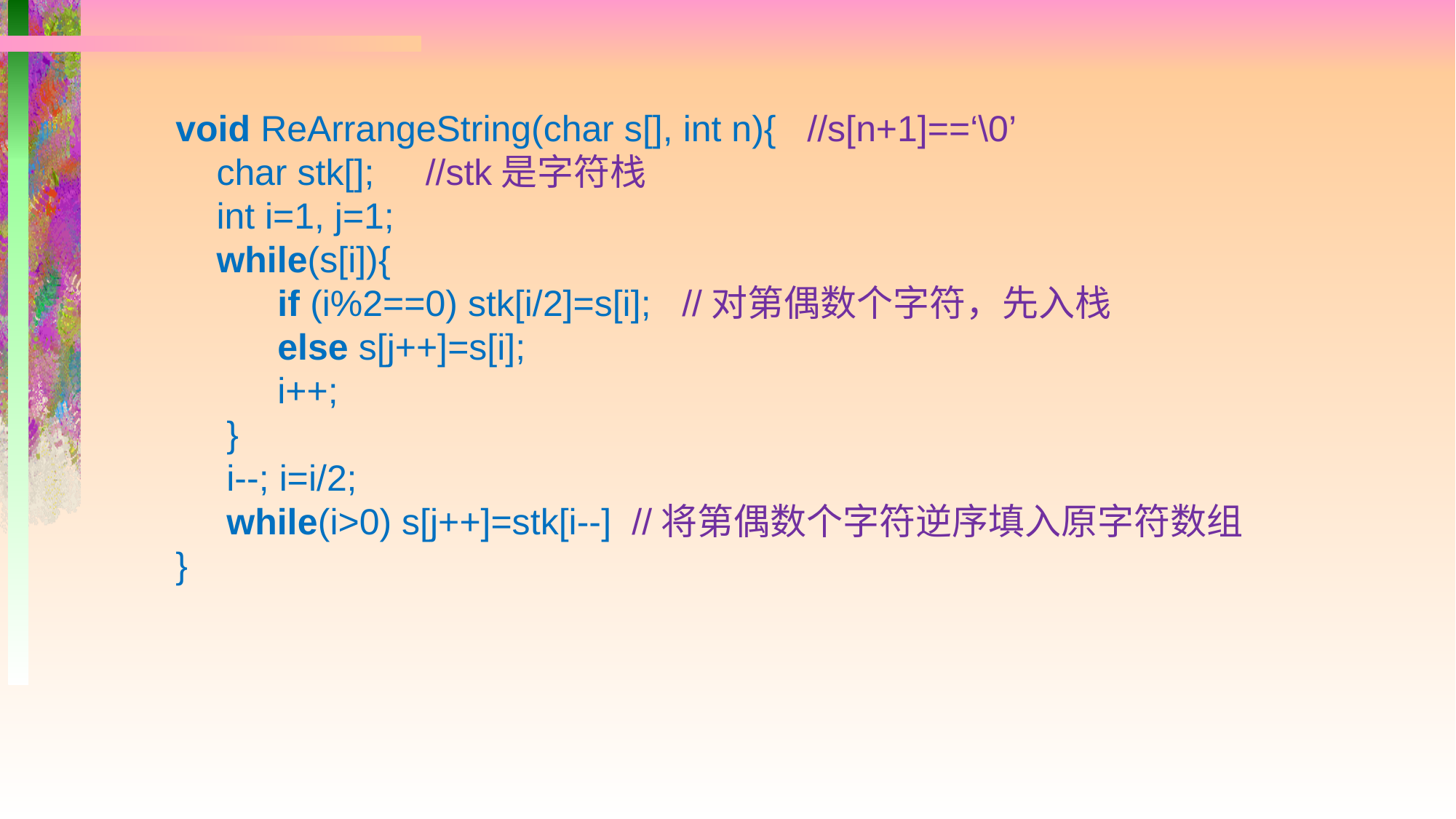

void ReArrangeString(char s[], int n){   //s[n+1]==‘\0’
    char stk[];     //stk是字符栈
    int i=1, j=1;
    while(s[i]){
          if (i%2==0) stk[i/2]=s[i];   //对第偶数个字符，先入栈
          else s[j++]=s[i];
          i++;
     }
     i--; i=i/2;
     while(i>0) s[j++]=stk[i--]  //将第偶数个字符逆序填入原字符数组
}